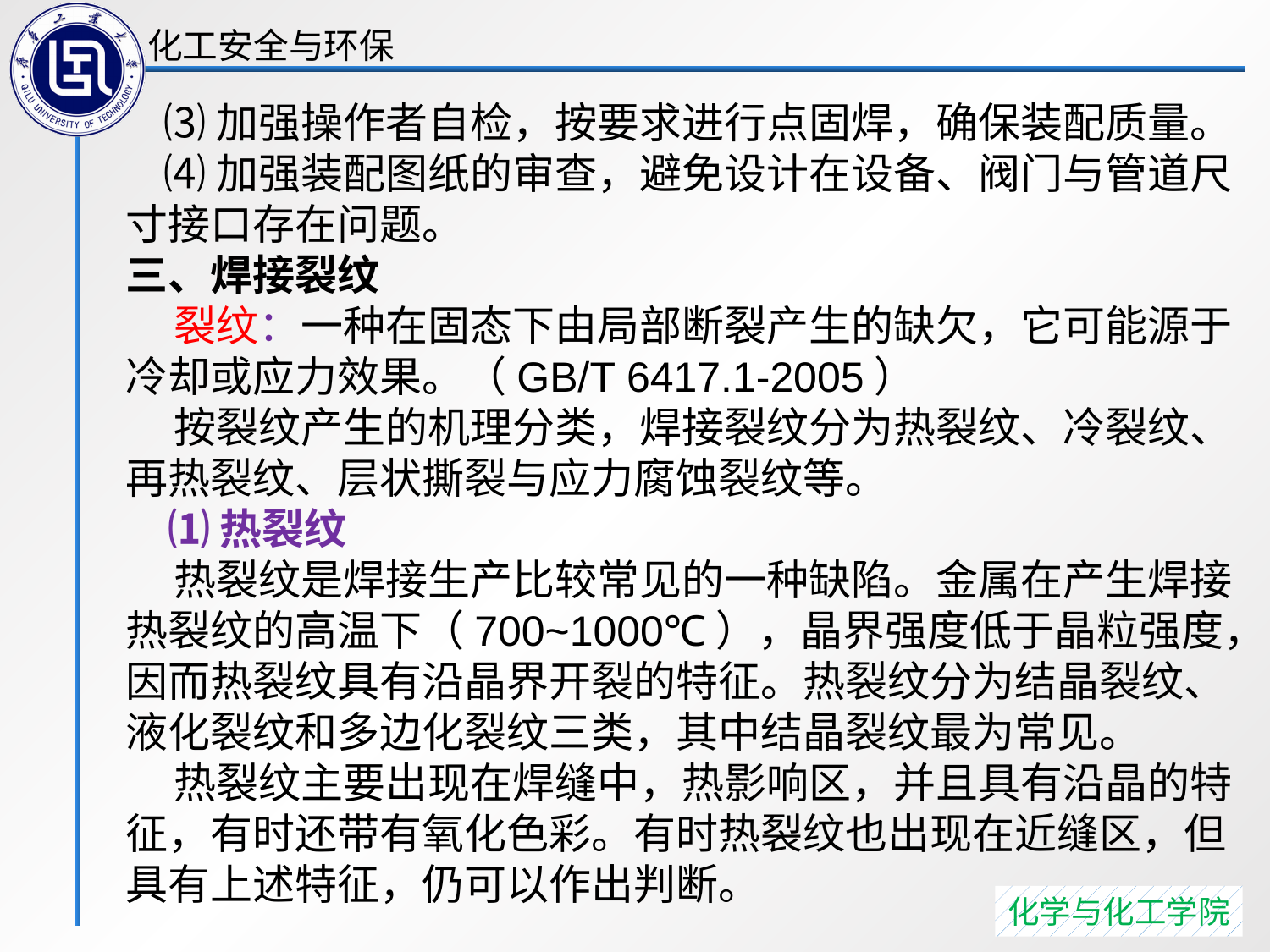

⑶加强操作者自检，按要求进行点固焊，确保装配质量。
    ⑷加强装配图纸的审查，避免设计在设备、阀门与管道尺寸接口存在问题。
三、焊接裂纹
    裂纹：一种在固态下由局部断裂产生的缺欠，它可能源于冷却或应力效果。（GB/T 6417.1-2005）
    按裂纹产生的机理分类，焊接裂纹分为热裂纹、冷裂纹、再热裂纹、层状撕裂与应力腐蚀裂纹等。
　⑴ 热裂纹
    热裂纹是焊接生产比较常见的一种缺陷。金属在产生焊接热裂纹的高温下（700~1000℃），晶界强度低于晶粒强度，因而热裂纹具有沿晶界开裂的特征。热裂纹分为结晶裂纹、液化裂纹和多边化裂纹三类，其中结晶裂纹最为常见。
    热裂纹主要出现在焊缝中，热影响区，并且具有沿晶的特征，有时还带有氧化色彩。有时热裂纹也出现在近缝区，但具有上述特征，仍可以作出判断。